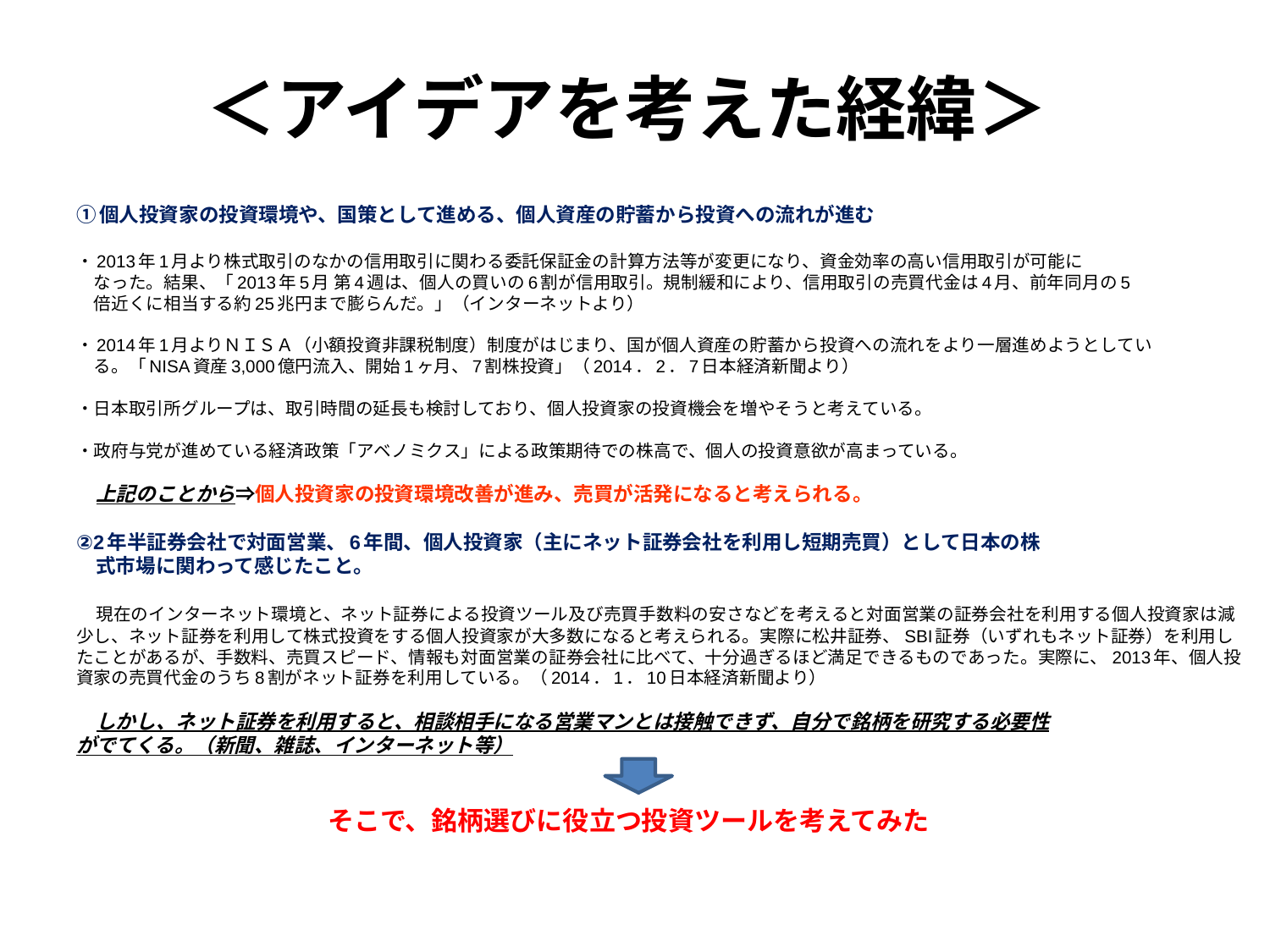

# ＜アイデアを考えた経緯＞
①個人投資家の投資環境や、国策として進める、個人資産の貯蓄から投資への流れが進む

・2013年1月より株式取引のなかの信用取引に関わる委託保証金の計算方法等が変更になり、資金効率の高い信用取引が可能に
　なった。結果、「2013年5月 第4週は、個人の買いの6割が信用取引。規制緩和により、信用取引の売買代金は4月、前年同月の5
　倍近くに相当する約25兆円まで膨らんだ。」（インターネットより）

・2014年1月よりＮＩＳＡ（小額投資非課税制度）制度がはじまり、国が個人資産の貯蓄から投資への流れをより一層進めようとしてい
　る。「NISA資産3,000億円流入、開始1ヶ月、7割株投資」（2014．2．7日本経済新聞より）

・日本取引所グループは、取引時間の延長も検討しており、個人投資家の投資機会を増やそうと考えている。

・政府与党が進めている経済政策「アベノミクス」による政策期待での株高で、個人の投資意欲が高まっている。

　上記のことから⇒個人投資家の投資環境改善が進み、売買が活発になると考えられる。

②2年半証券会社で対面営業、6年間、個人投資家（主にネット証券会社を利用し短期売買）として日本の株
　式市場に関わって感じたこと。

　現在のインターネット環境と、ネット証券による投資ツール及び売買手数料の安さなどを考えると対面営業の証券会社を利用する個人投資家は減少し、ネット証券を利用して株式投資をする個人投資家が大多数になると考えられる。実際に松井証券、SBI証券（いずれもネット証券）を利用したことがあるが、手数料、売買スピード、情報も対面営業の証券会社に比べて、十分過ぎるほど満足できるものであった。実際に、2013年、個人投資家の売買代金のうち8割がネット証券を利用している。（2014．1．10日本経済新聞より）

　しかし、ネット証券を利用すると、相談相手になる営業マンとは接触できず、自分で銘柄を研究する必要性
がでてくる。（新聞、雑誌、インターネット等）

　　　　　　　　　　　　そこで、銘柄選びに役立つ投資ツールを考えてみた